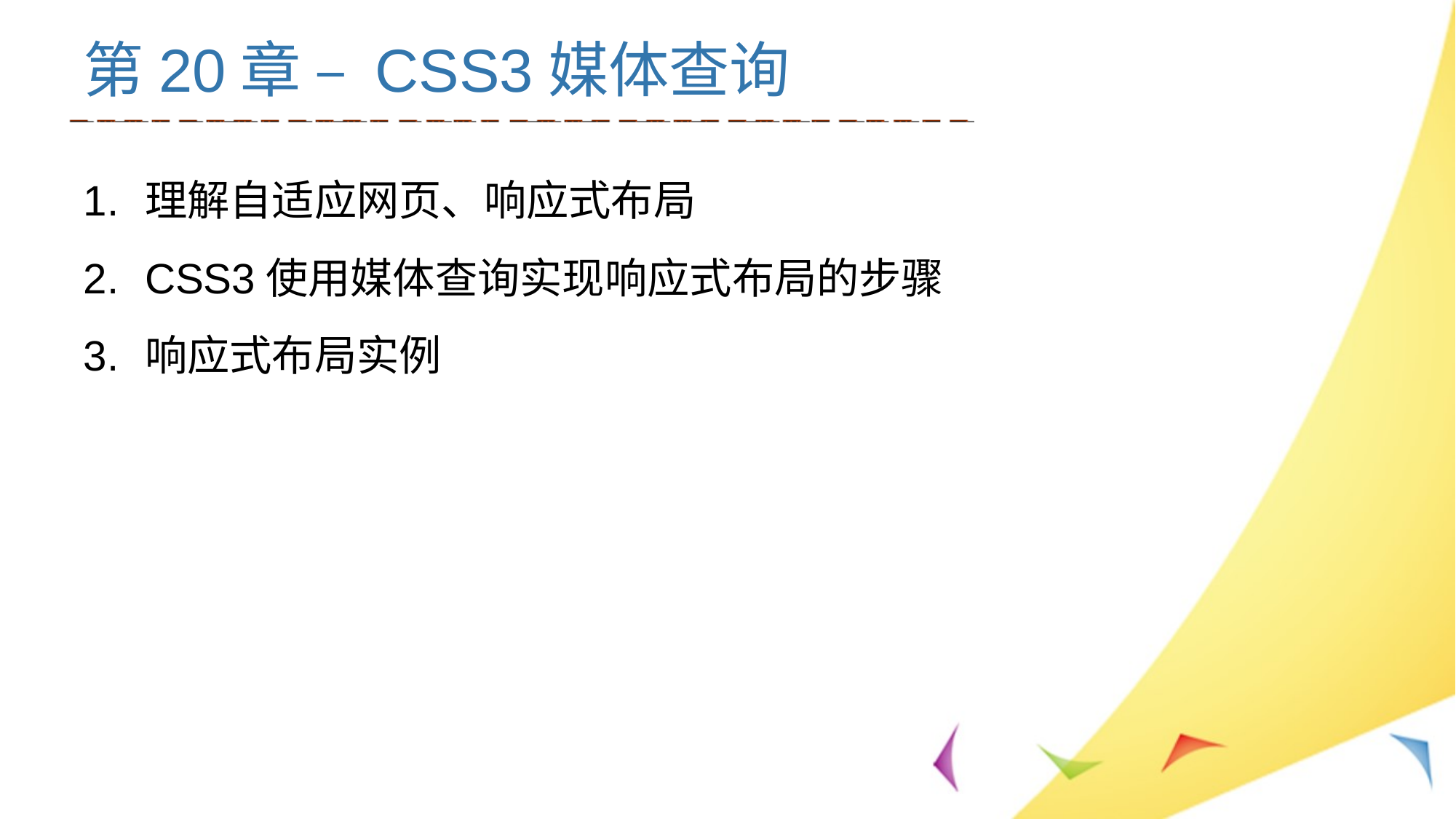

# 第20章 – CSS3媒体查询
理解自适应网页、响应式布局
CSS3使用媒体查询实现响应式布局的步骤
响应式布局实例